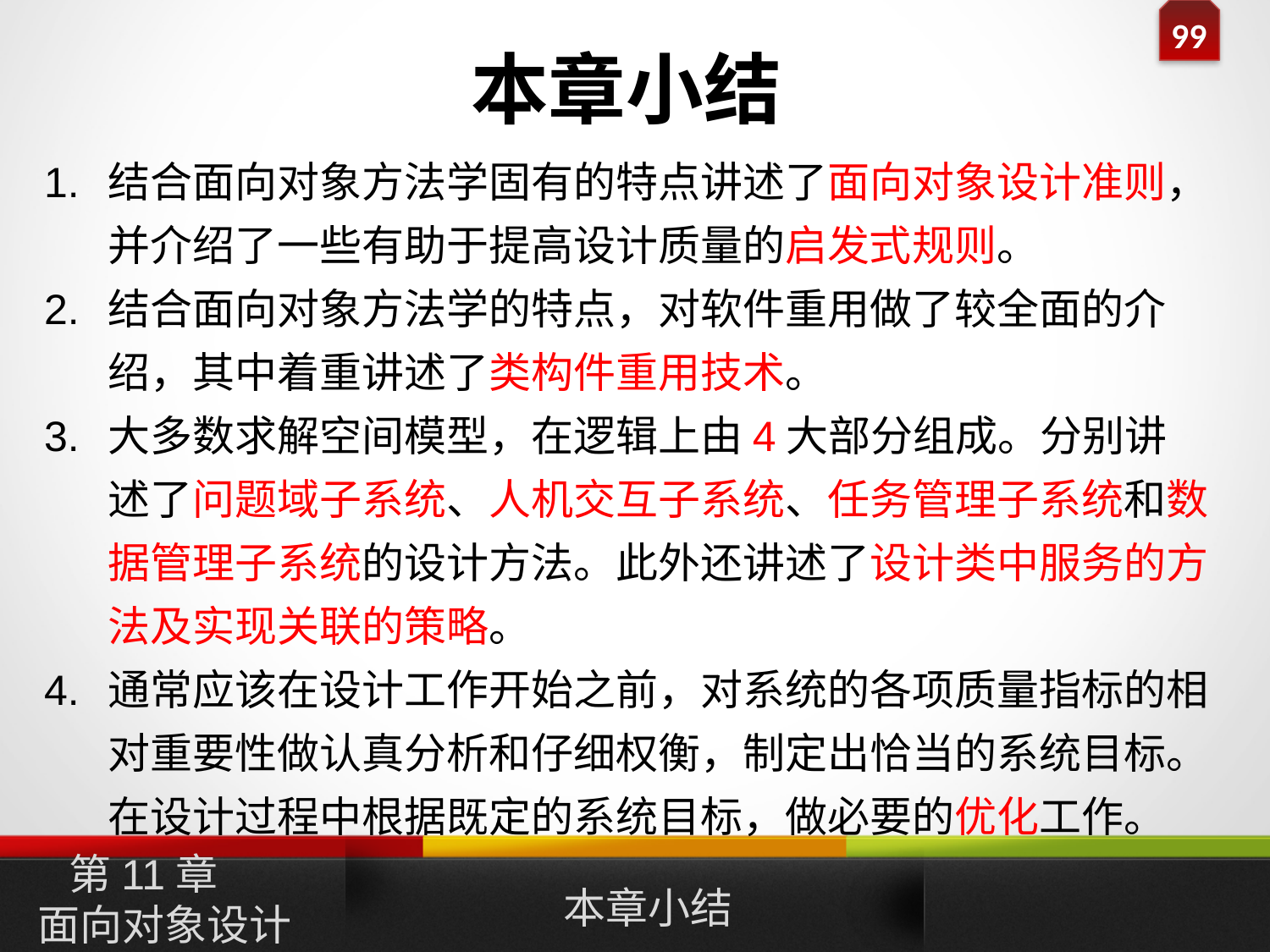

# 本章小结
结合面向对象方法学固有的特点讲述了面向对象设计准则，并介绍了一些有助于提高设计质量的启发式规则。
结合面向对象方法学的特点，对软件重用做了较全面的介绍，其中着重讲述了类构件重用技术。
大多数求解空间模型，在逻辑上由4大部分组成。分别讲述了问题域子系统、人机交互子系统、任务管理子系统和数据管理子系统的设计方法。此外还讲述了设计类中服务的方法及实现关联的策略。
通常应该在设计工作开始之前，对系统的各项质量指标的相对重要性做认真分析和仔细权衡，制定出恰当的系统目标。在设计过程中根据既定的系统目标，做必要的优化工作。
本章小结